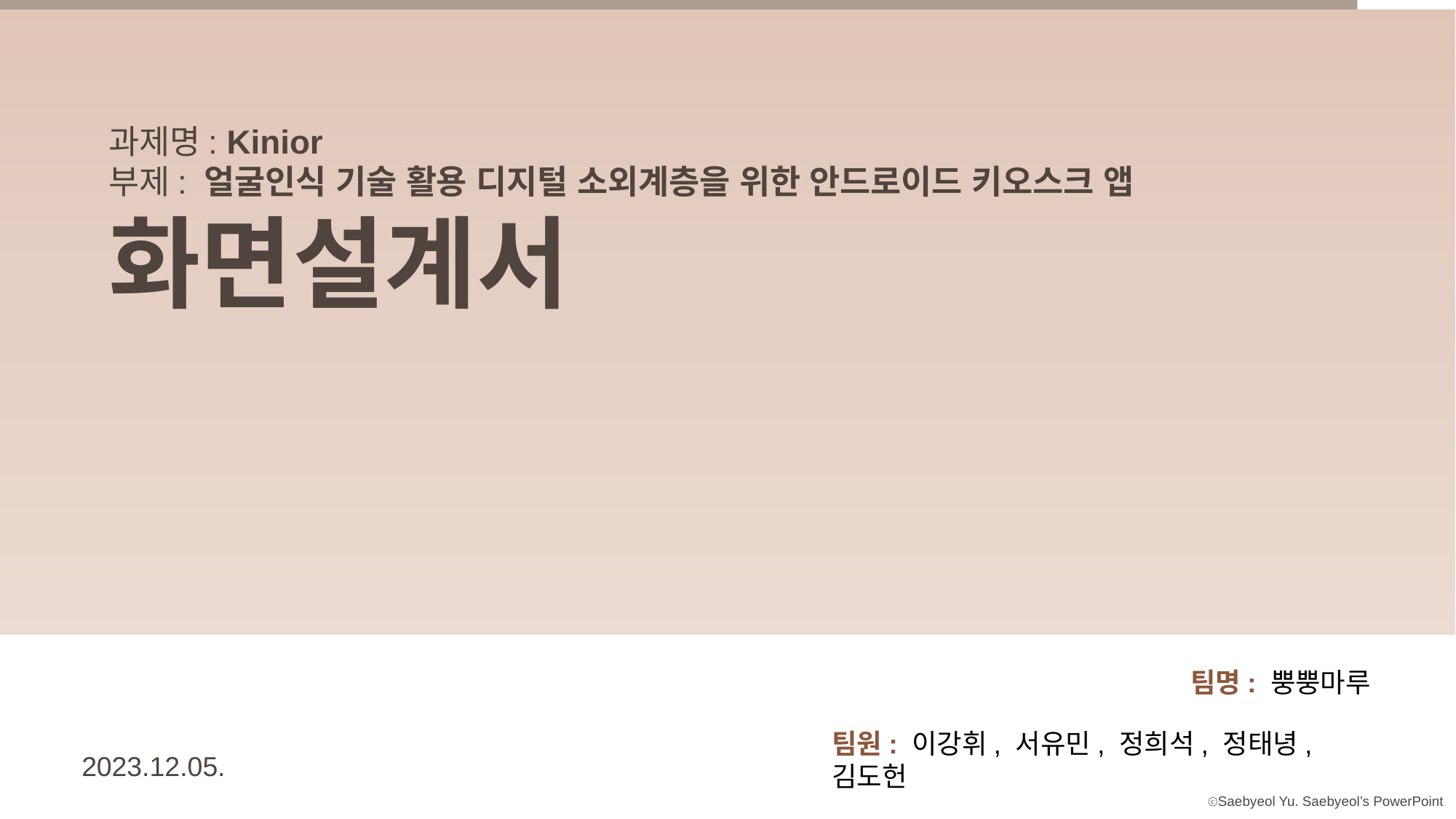

과제명: Kinior
부제: 얼굴인식 기술 활용 디지털 소외계층을 위한 안드로이드 키오스크 앱
화면설계서
팀명: 뿡뿡마루
팀원: 이강휘, 서유민, 정희석, 정태녕, 김도헌
2023.12.05.